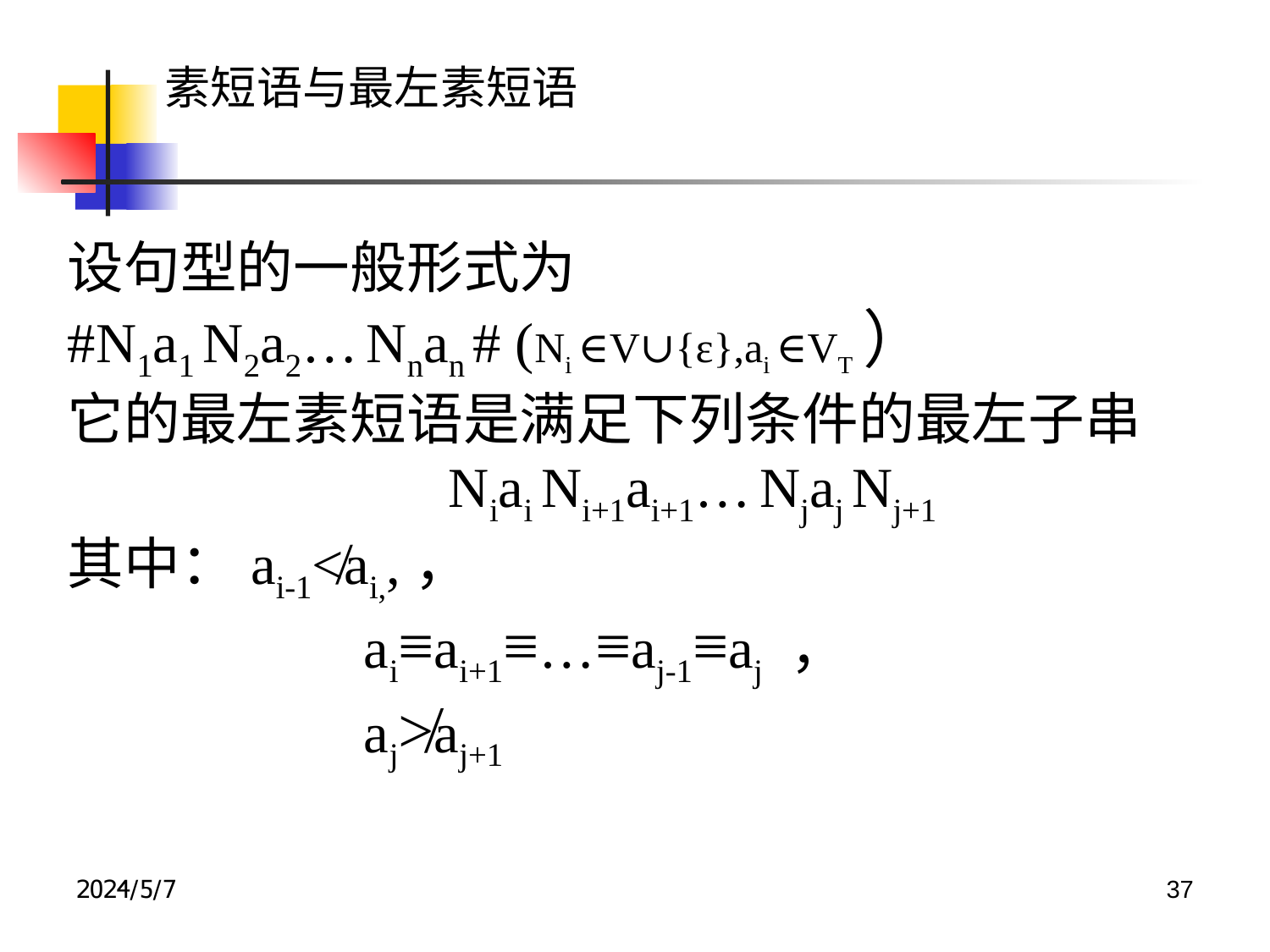

素短语与最左素短语
设句型的一般形式为
#N1a1 N2a2… Nnan # (Ni ∈V∪{ε},ai ∈VT）
它的最左素短语是满足下列条件的最左子串
			Niai Ni+1ai+1… Njaj Nj+1
其中：ai-1≮ai,,，
		   ai≡ai+1≡…≡aj-1≡aj ，
		   aj≯aj+1
2024/5/7
37